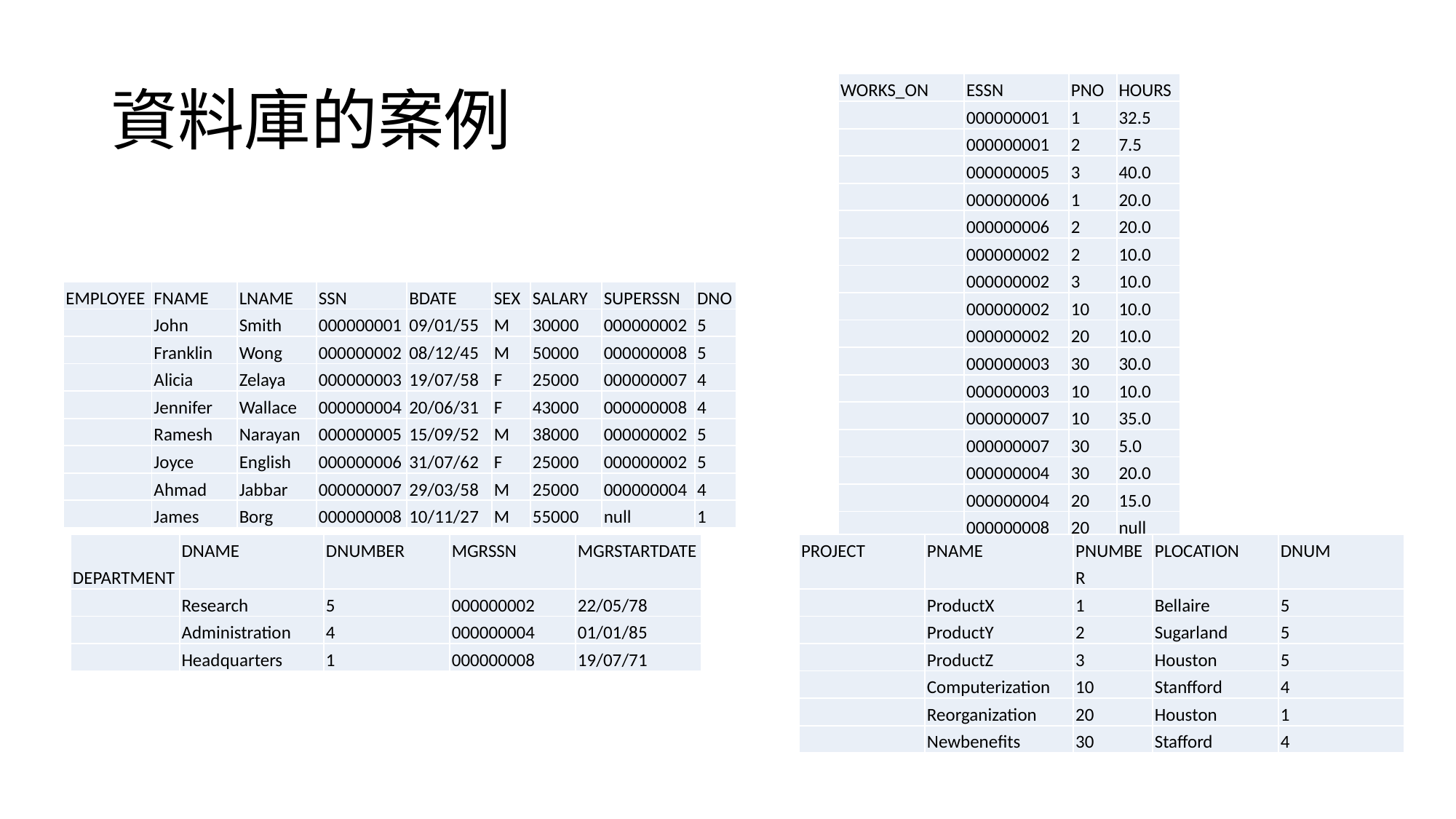

# 資料庫的案例
| WORKS\_ON | ESSN | PNO | HOURS |
| --- | --- | --- | --- |
|  | 000000001 | 1 | 32.5 |
|  | 000000001 | 2 | 7.5 |
|  | 000000005 | 3 | 40.0 |
|  | 000000006 | 1 | 20.0 |
|  | 000000006 | 2 | 20.0 |
|  | 000000002 | 2 | 10.0 |
|  | 000000002 | 3 | 10.0 |
|  | 000000002 | 10 | 10.0 |
|  | 000000002 | 20 | 10.0 |
|  | 000000003 | 30 | 30.0 |
|  | 000000003 | 10 | 10.0 |
|  | 000000007 | 10 | 35.0 |
|  | 000000007 | 30 | 5.0 |
|  | 000000004 | 30 | 20.0 |
|  | 000000004 | 20 | 15.0 |
|  | 000000008 | 20 | null |
| EMPLOYEE | FNAME | LNAME | SSN | BDATE | SEX | SALARY | SUPERSSN | DNO |
| --- | --- | --- | --- | --- | --- | --- | --- | --- |
|  | John | Smith | 000000001 | 09/01/55 | M | 30000 | 000000002 | 5 |
|  | Franklin | Wong | 000000002 | 08/12/45 | M | 50000 | 000000008 | 5 |
|  | Alicia | Zelaya | 000000003 | 19/07/58 | F | 25000 | 000000007 | 4 |
|  | Jennifer | Wallace | 000000004 | 20/06/31 | F | 43000 | 000000008 | 4 |
|  | Ramesh | Narayan | 000000005 | 15/09/52 | M | 38000 | 000000002 | 5 |
|  | Joyce | English | 000000006 | 31/07/62 | F | 25000 | 000000002 | 5 |
|  | Ahmad | Jabbar | 000000007 | 29/03/58 | M | 25000 | 000000004 | 4 |
|  | James | Borg | 000000008 | 10/11/27 | M | 55000 | null | 1 |
| DEPARTMENT | DNAME | DNUMBER | MGRSSN | MGRSTARTDATE |
| --- | --- | --- | --- | --- |
|  | Research | 5 | 000000002 | 22/05/78 |
|  | Administration | 4 | 000000004 | 01/01/85 |
|  | Headquarters | 1 | 000000008 | 19/07/71 |
| PROJECT | PNAME | PNUMBER | PLOCATION | DNUM |
| --- | --- | --- | --- | --- |
|  | ProductX | 1 | Bellaire | 5 |
|  | ProductY | 2 | Sugarland | 5 |
|  | ProductZ | 3 | Houston | 5 |
|  | Computerization | 10 | Stanfford | 4 |
|  | Reorganization | 20 | Houston | 1 |
|  | Newbenefits | 30 | Stafford | 4 |